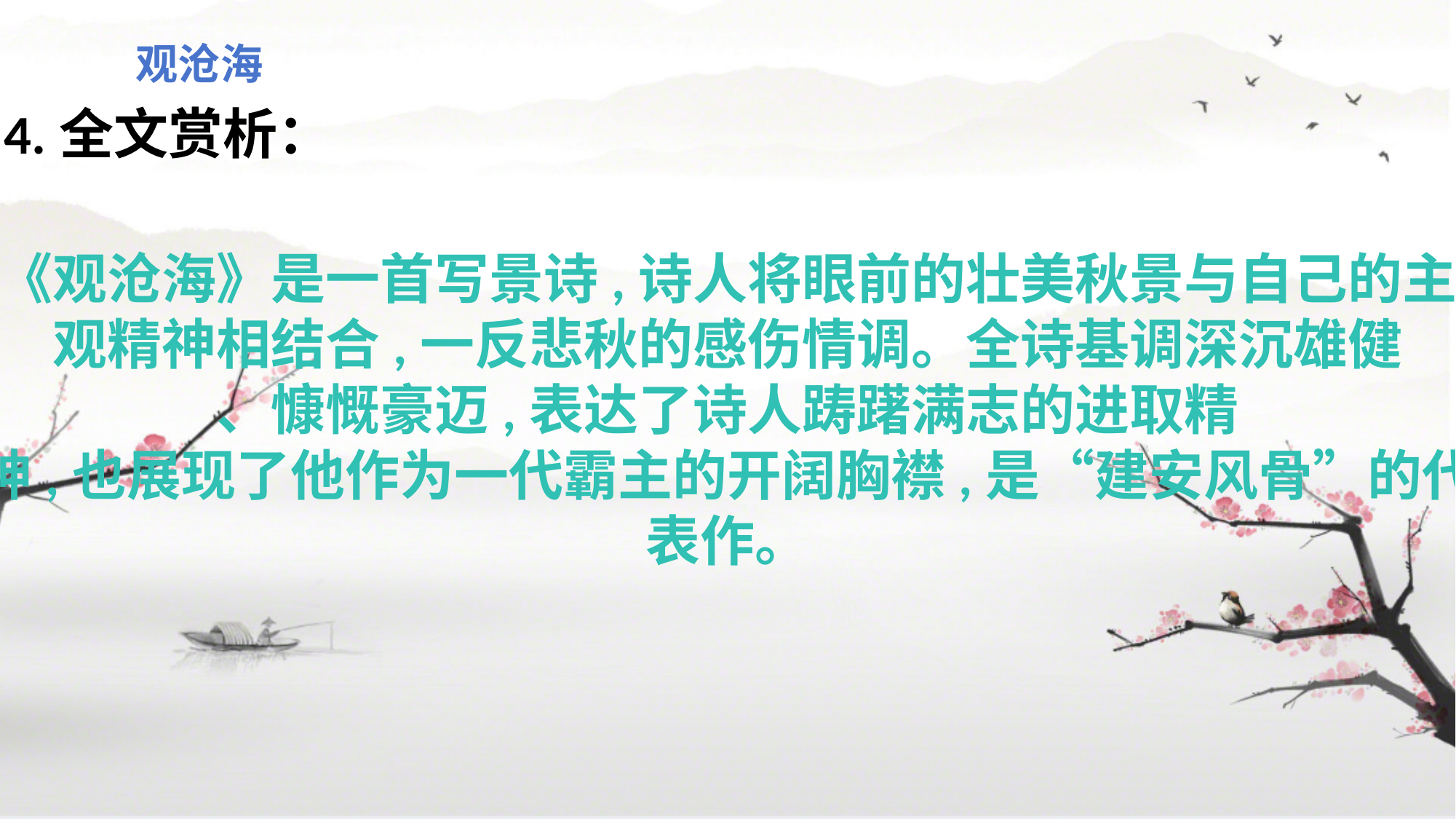

观沧海
4.全文赏析：
《观沧海》是一首写景诗,诗人将眼前的壮美秋景与自己的主
观精神相结合,一反悲秋的感伤情调。全诗基调深沉雄健
、慷慨豪迈,表达了诗人踌躇满志的进取精
神,也展现了他作为一代霸主的开阔胸襟,是“建安风骨”的代
表作。